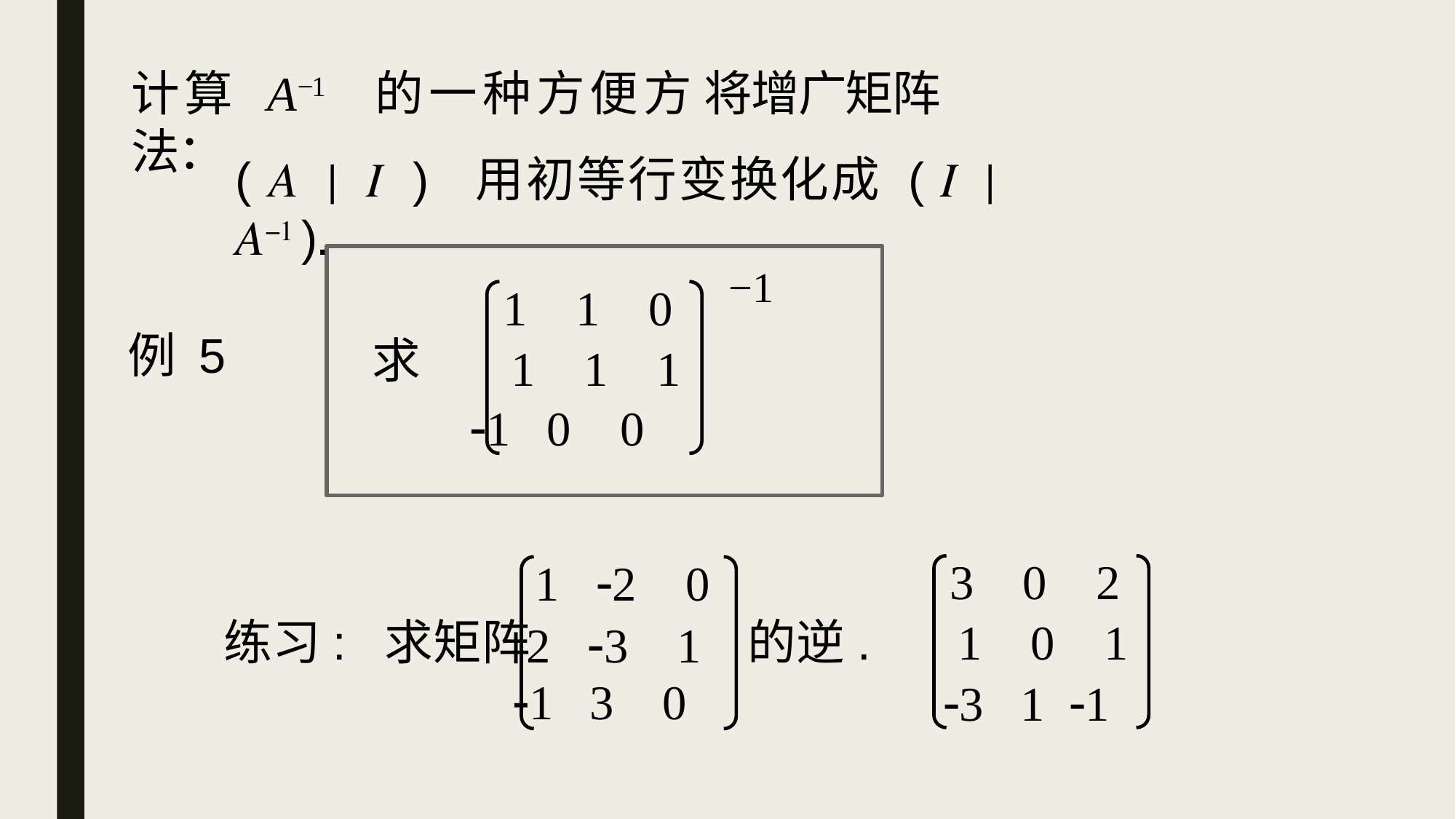

将增广矩阵
计算 A−1  的一种方便方法：
( A  |  I  )  用初等行变换化成 ( I  | A−1 ).

−1
1    1    0

例 5
求
 1    1    1
 −1   0    0
3    0    2
1   −2    0

练习:  求矩阵                    的逆.
 1    0    1
 2   −3    1
 −1   3    0
 −3   1  −1